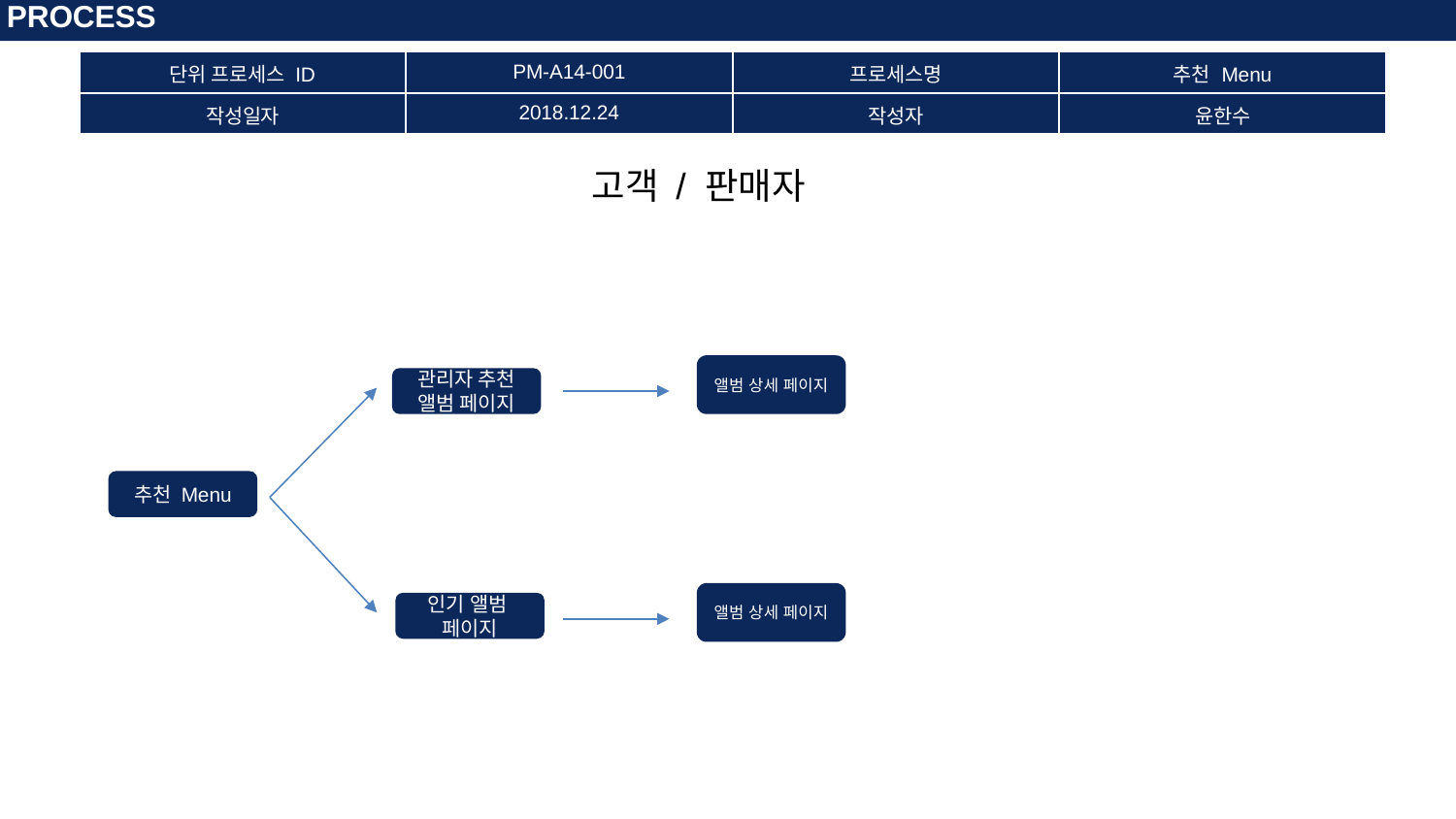

PROCESS
PROCESS
| 단위 프로세스 ID | PM-A14-001 | 프로세스명 | 추천 Menu |
| --- | --- | --- | --- |
| 작성일자 | 2018.12.24 | 작성자 | 윤한수 |
고객 / 판매자
앨범 상세 페이지
관리자 추천 앨범 페이지
추천 Menu
앨범 상세 페이지
인기 앨범  페이지